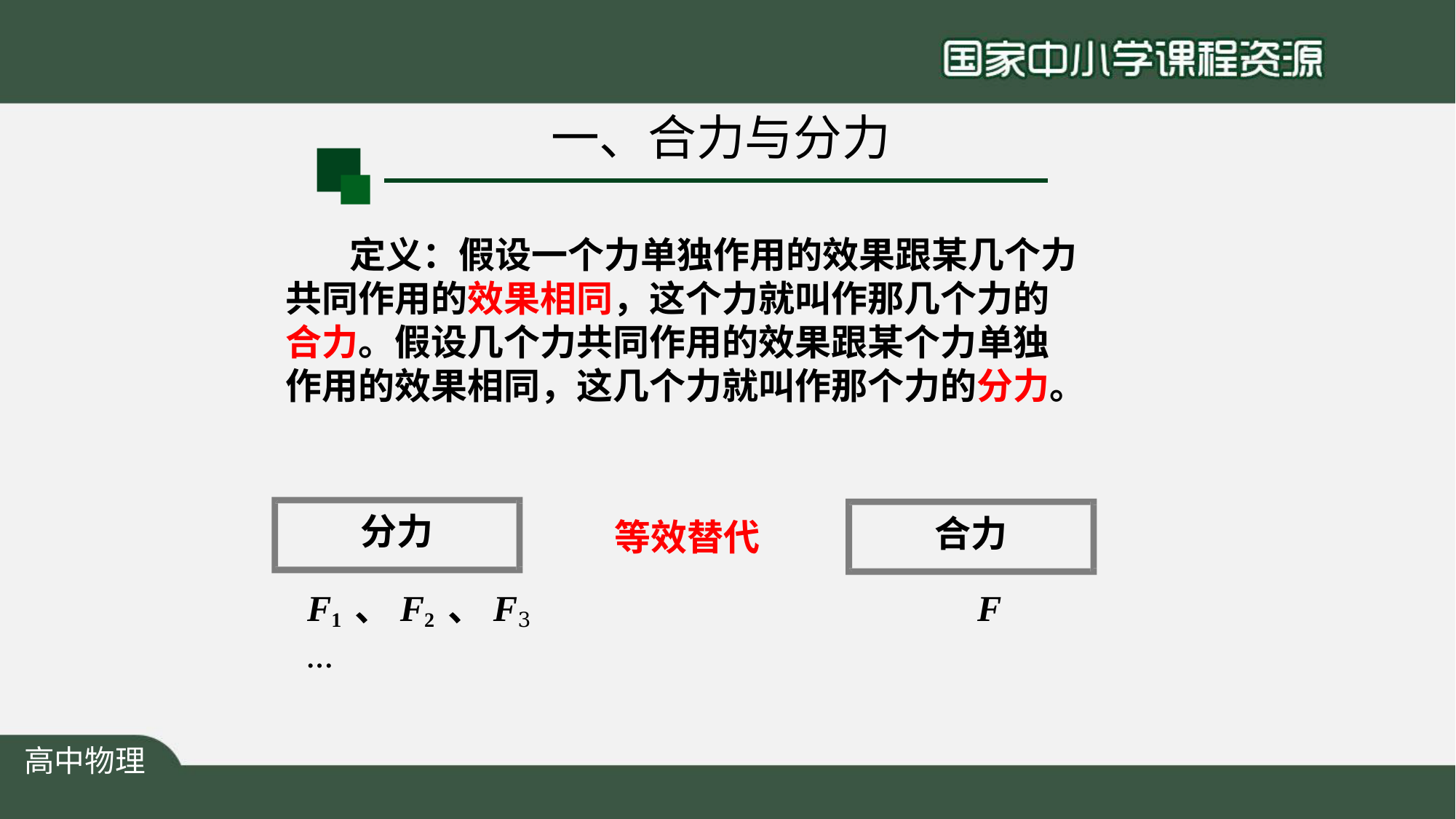

# 一、合力与分力

定义：假设一个力单独作用的效果跟某几个力 共同作用的效果相同，这个力就叫作那几个力的 合力。假设几个力共同作用的效果跟某个力单独 作用的效果相同，这几个力就叫作那个力的分力。

分力
F1 、F2 、F3 …
合力
F
等效替代
高中物理